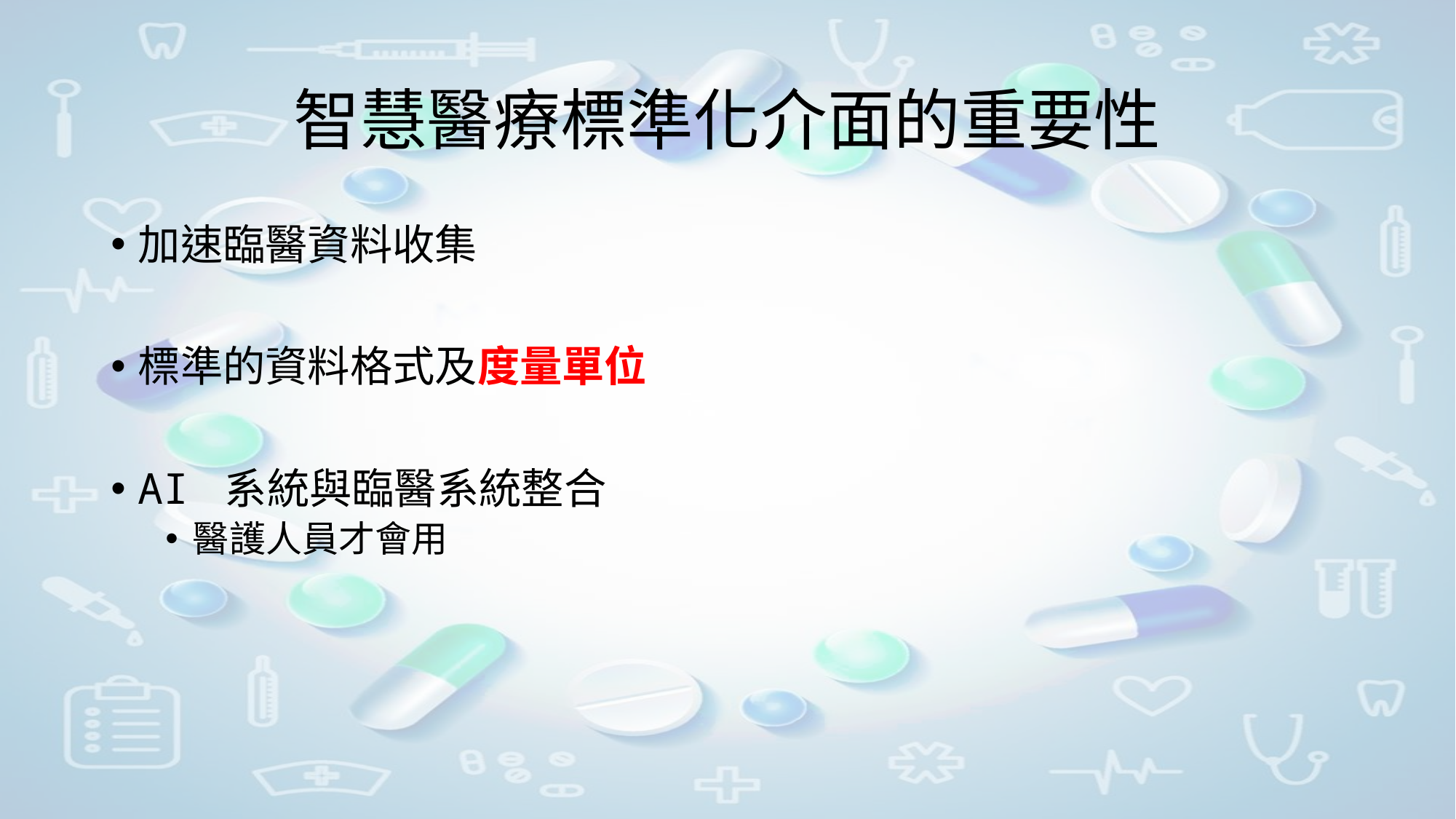

# 智慧醫療標準化介面的重要性
加速臨醫資料收集

標準的資料格式及度量單位

AI 系統與臨醫系統整合
醫護人員才會用